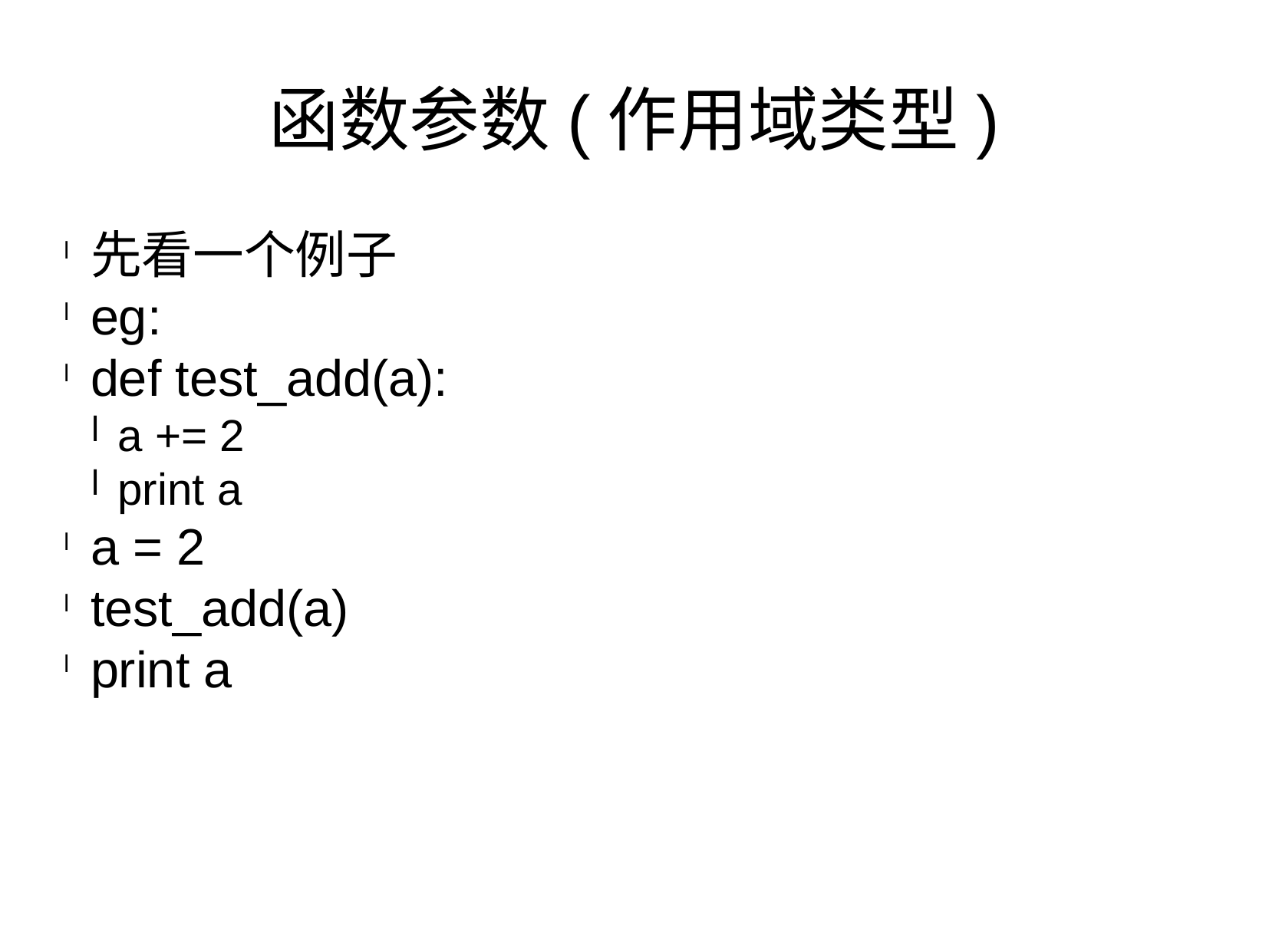

函数参数(作用域类型)
先看一个例子
eg:
def test_add(a):
a += 2
print a
a = 2
test_add(a)
print a